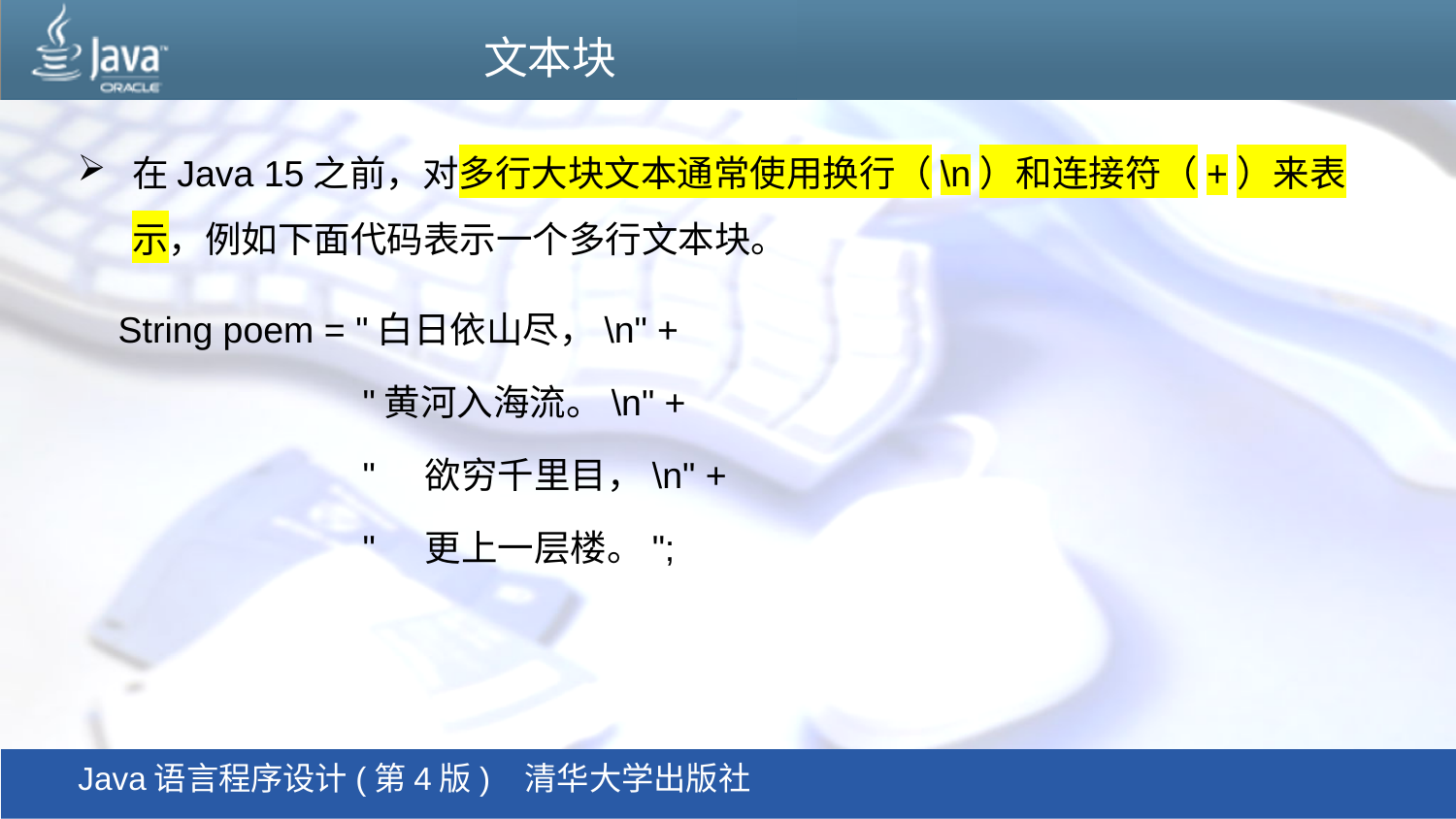

# 文本块
在Java 15之前，对多行大块文本通常使用换行（\n）和连接符（+）来表示，例如下面代码表示一个多行文本块。

    String poem = "白日依山尽，\n" +
                            "黄河入海流。\n" +
                            "    欲穷千里目，\n" +
                            "    更上一层楼。";